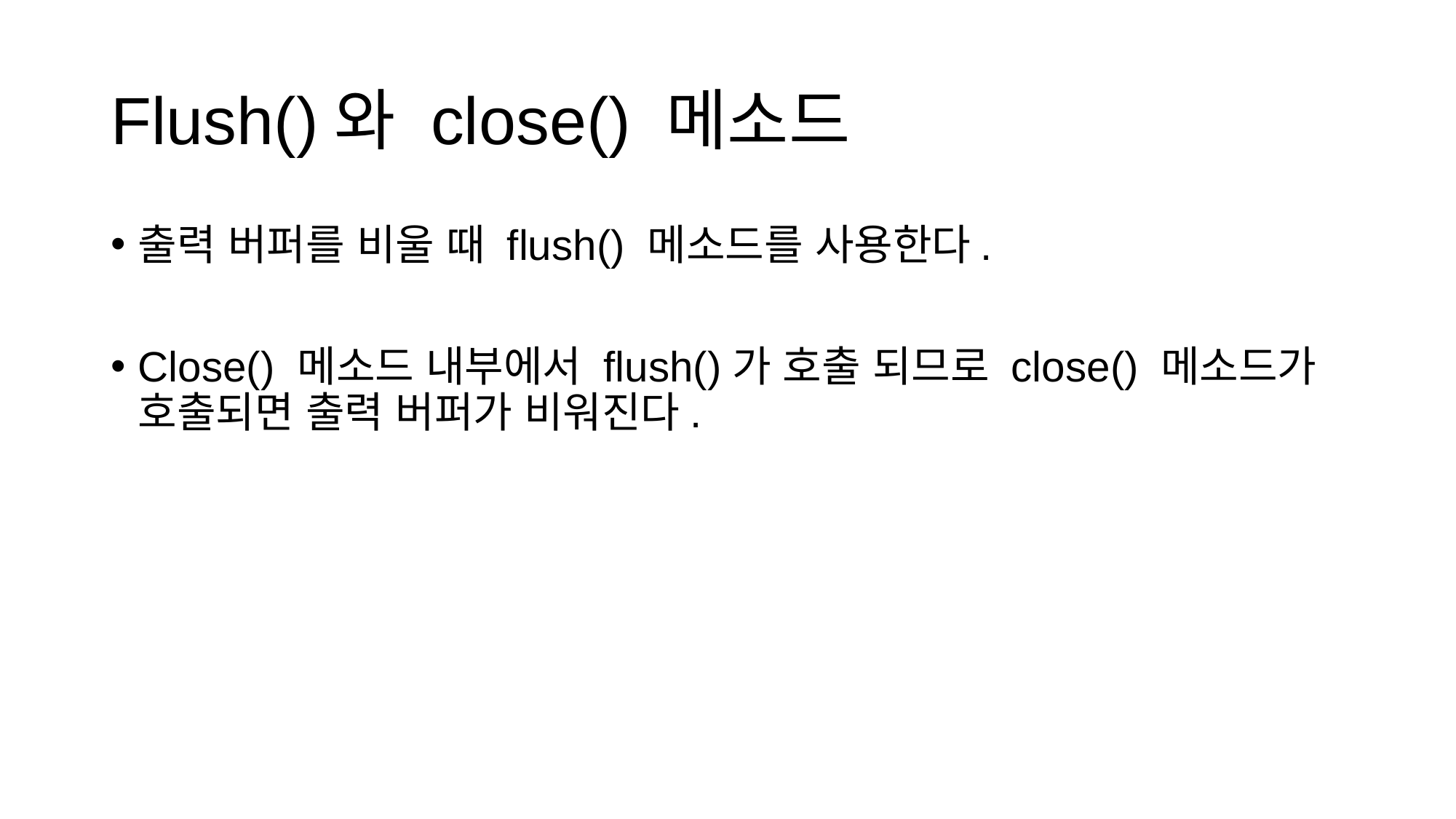

# Flush()와 close() 메소드
출력 버퍼를 비울 때 flush() 메소드를 사용한다.

Close() 메소드 내부에서 flush()가 호출 되므로 close() 메소드가 호출되면 출력 버퍼가 비워진다.